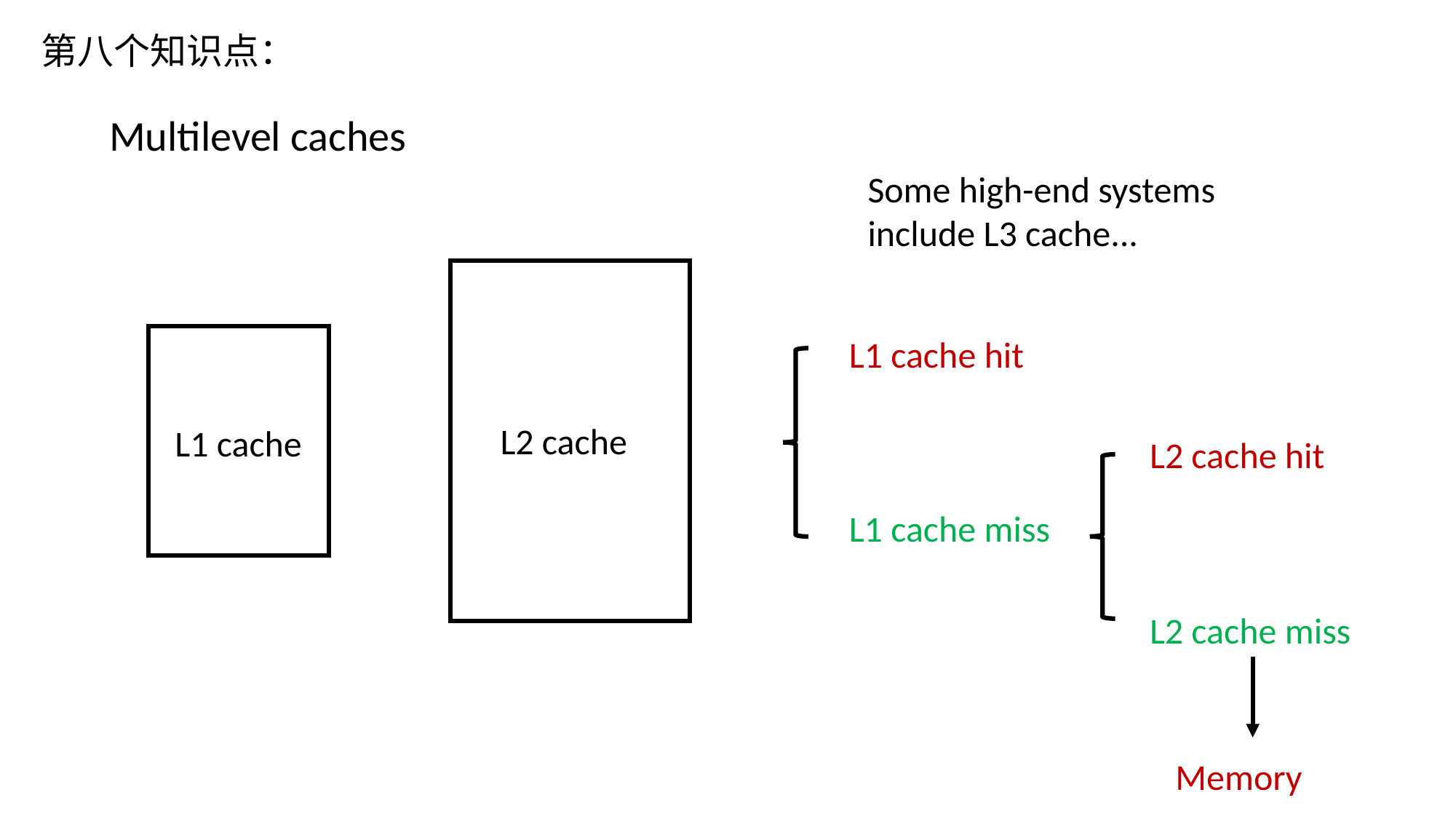

第八个知识点：
Multilevel caches
Some high-end systems include L3 cache...

L2 cache

L1 cache
L1 cache hit

L2 cache hit

L1 cache miss
L2 cache miss
Memory